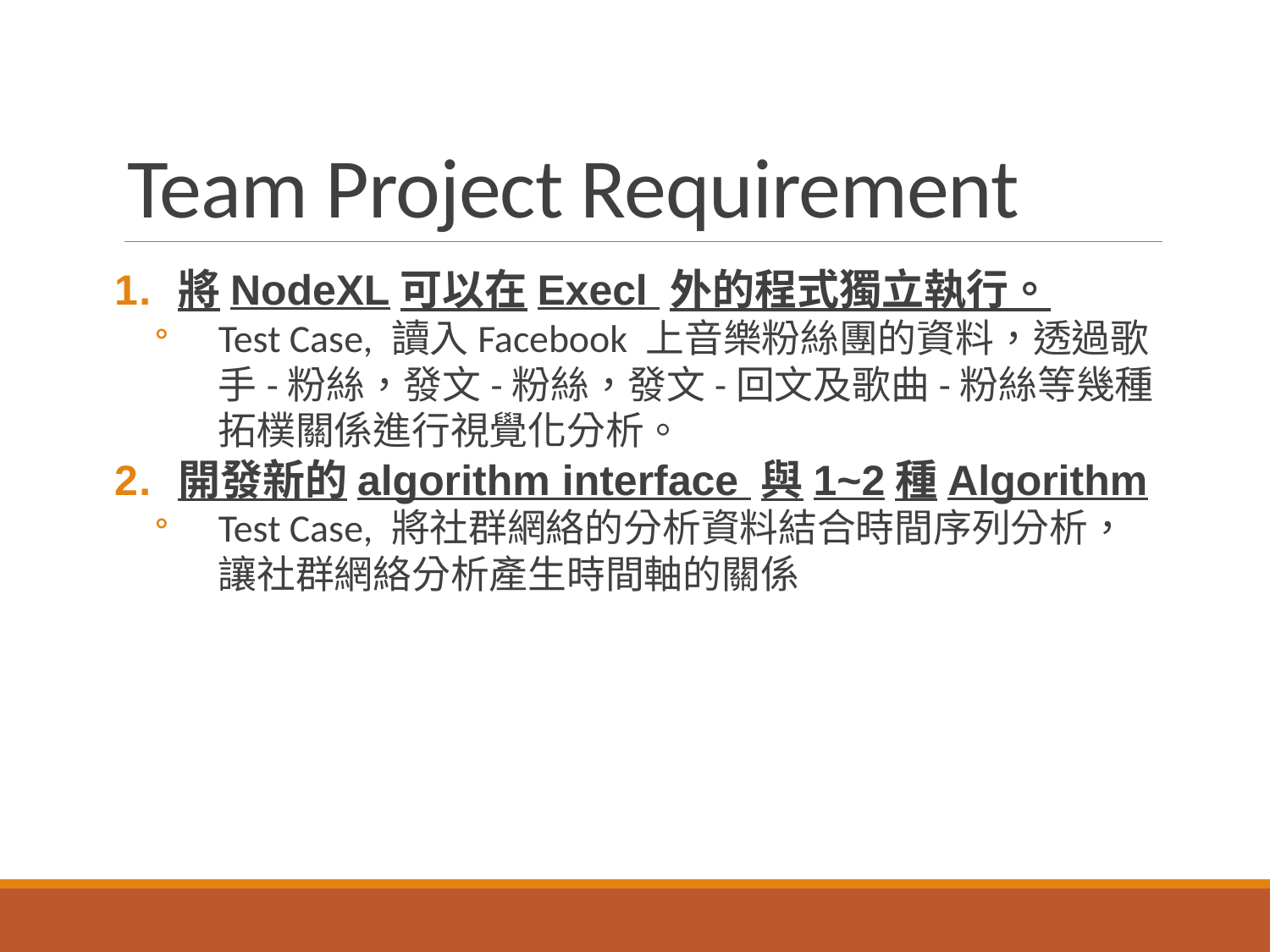

# Team Project Requirement
將NodeXL可以在Execl 外的程式獨立執行。
Test Case, 讀入Facebook 上音樂粉絲團的資料，透過歌手-粉絲，發文-粉絲，發文-回文及歌曲-粉絲等幾種拓樸關係進行視覺化分析。
開發新的algorithm interface 與1~2種Algorithm
Test Case, 將社群網絡的分析資料結合時間序列分析，讓社群網絡分析產生時間軸的關係